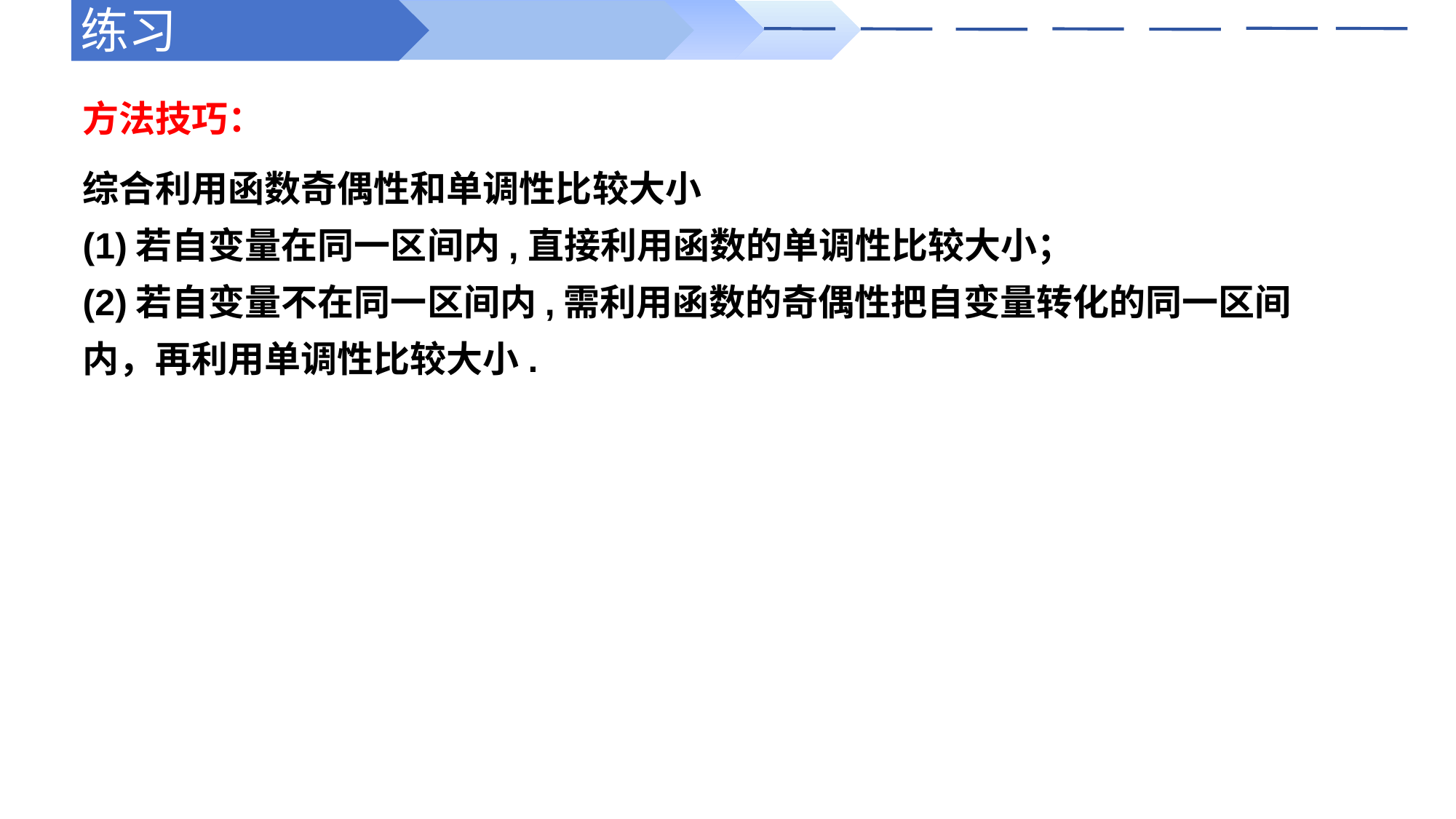

练习

方法技巧：
综合利用函数奇偶性和单调性比较大小
(1)若自变量在同一区间内,直接利用函数的单调性比较大小；
(2)若自变量不在同一区间内,需利用函数的奇偶性把自变量转化的同一区间内，再利用单调性比较大小.